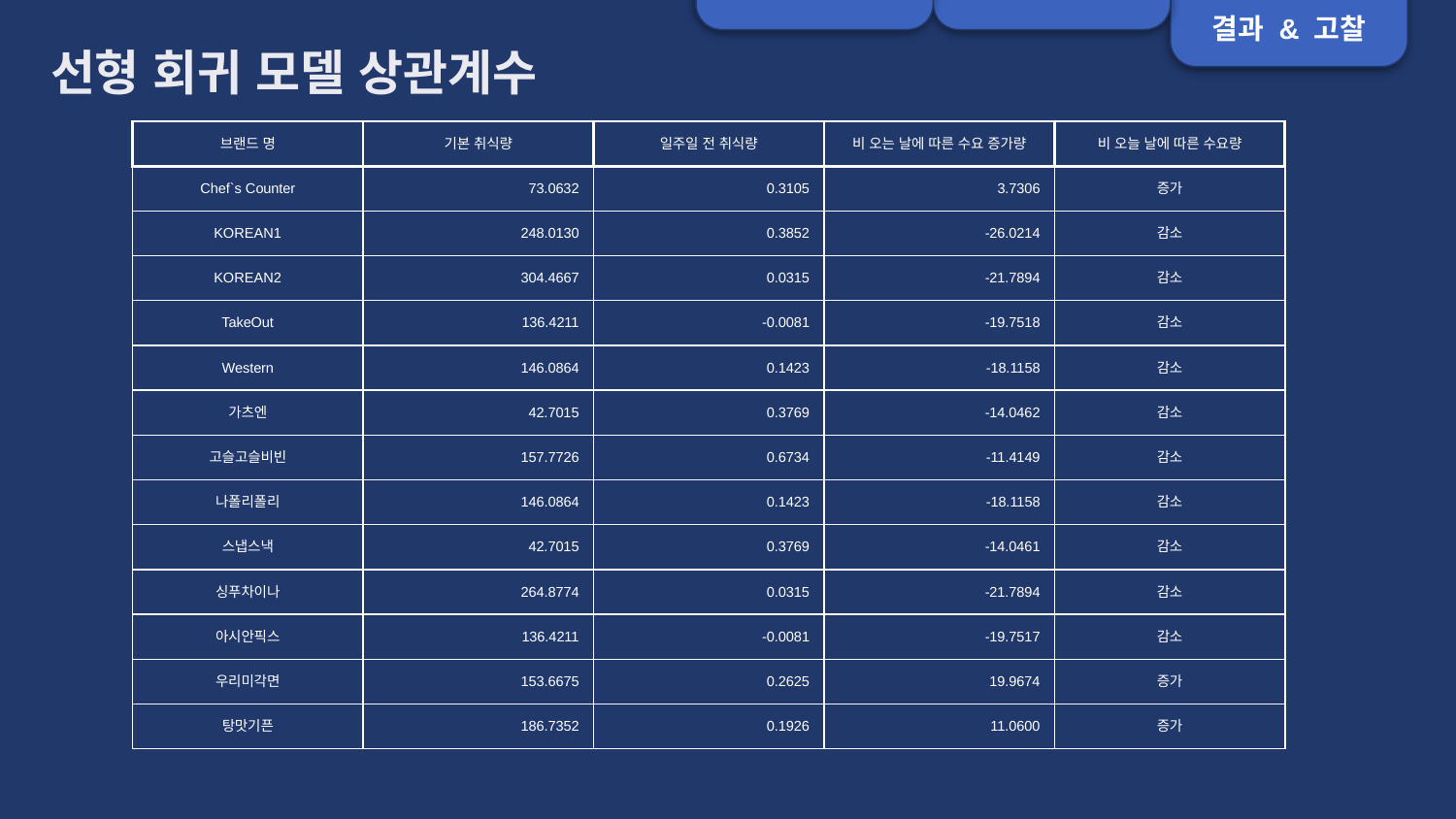

결과 & 고찰
선형 회귀 모델 상관계수
| 브랜드 명 | 기본 취식량 | 일주일 전 취식량 | 비 오는 날에 따른 수요 증가량 | 비 오늘 날에 따른 수요량 |
| --- | --- | --- | --- | --- |
| Chef`s Counter | 73.0632 | 0.3105 | 3.7306 | 증가 |
| KOREAN1 | 248.0130 | 0.3852 | -26.0214 | 감소 |
| KOREAN2 | 304.4667 | 0.0315 | -21.7894 | 감소 |
| TakeOut | 136.4211 | -0.0081 | -19.7518 | 감소 |
| Western | 146.0864 | 0.1423 | -18.1158 | 감소 |
| 가츠엔 | 42.7015 | 0.3769 | -14.0462 | 감소 |
| 고슬고슬비빈 | 157.7726 | 0.6734 | -11.4149 | 감소 |
| 나폴리폴리 | 146.0864 | 0.1423 | -18.1158 | 감소 |
| 스냅스낵 | 42.7015 | 0.3769 | -14.0461 | 감소 |
| 싱푸차이나 | 264.8774 | 0.0315 | -21.7894 | 감소 |
| 아시안픽스 | 136.4211 | -0.0081 | -19.7517 | 감소 |
| 우리미각면 | 153.6675 | 0.2625 | 19.9674 | 증가 |
| 탕맛기픈 | 186.7352 | 0.1926 | 11.0600 | 증가 |